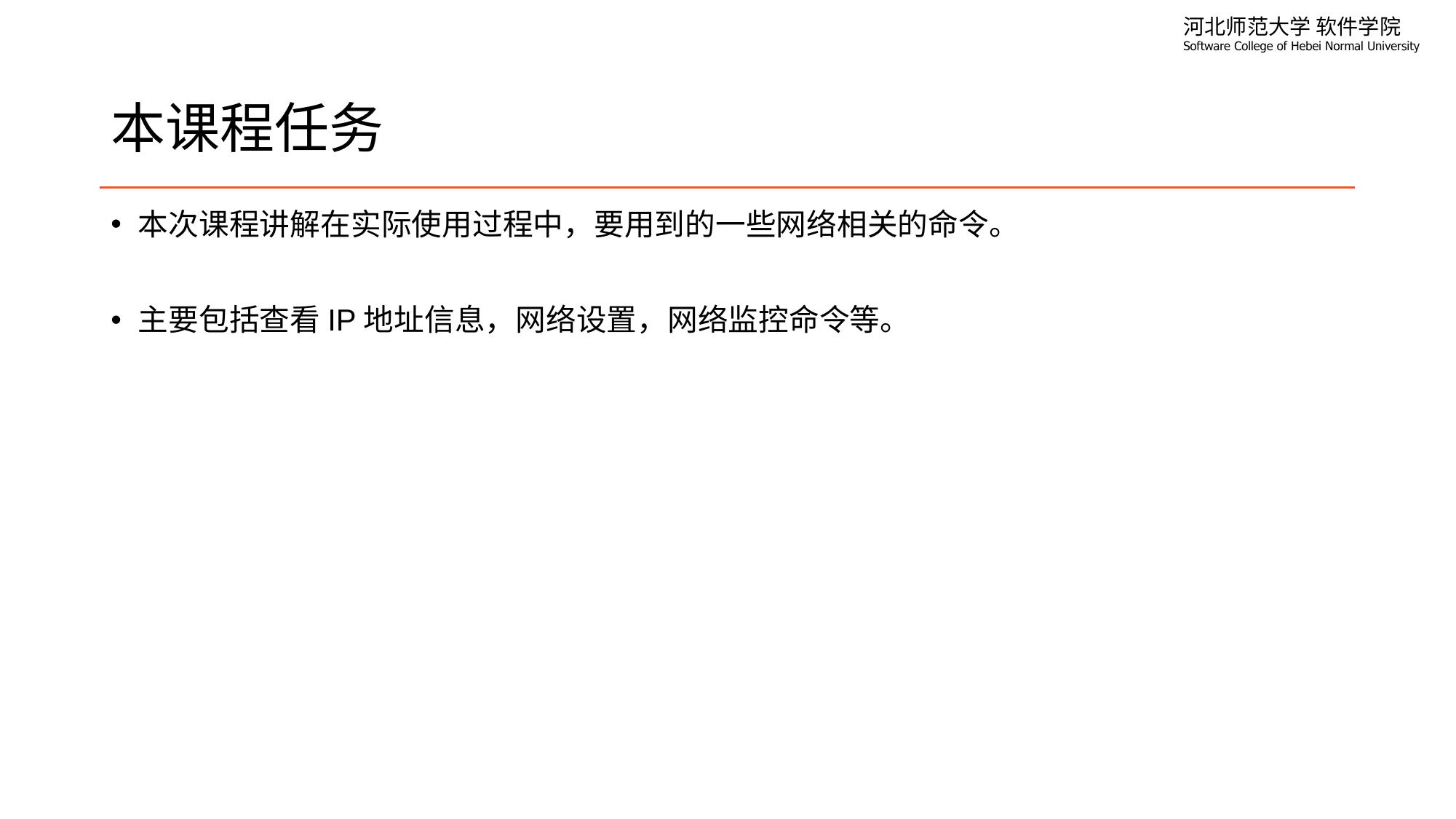

# 本课程任务
本次课程讲解在实际使用过程中，要用到的一些网络相关的命令。

主要包括查看IP地址信息，网络设置，网络监控命令等。